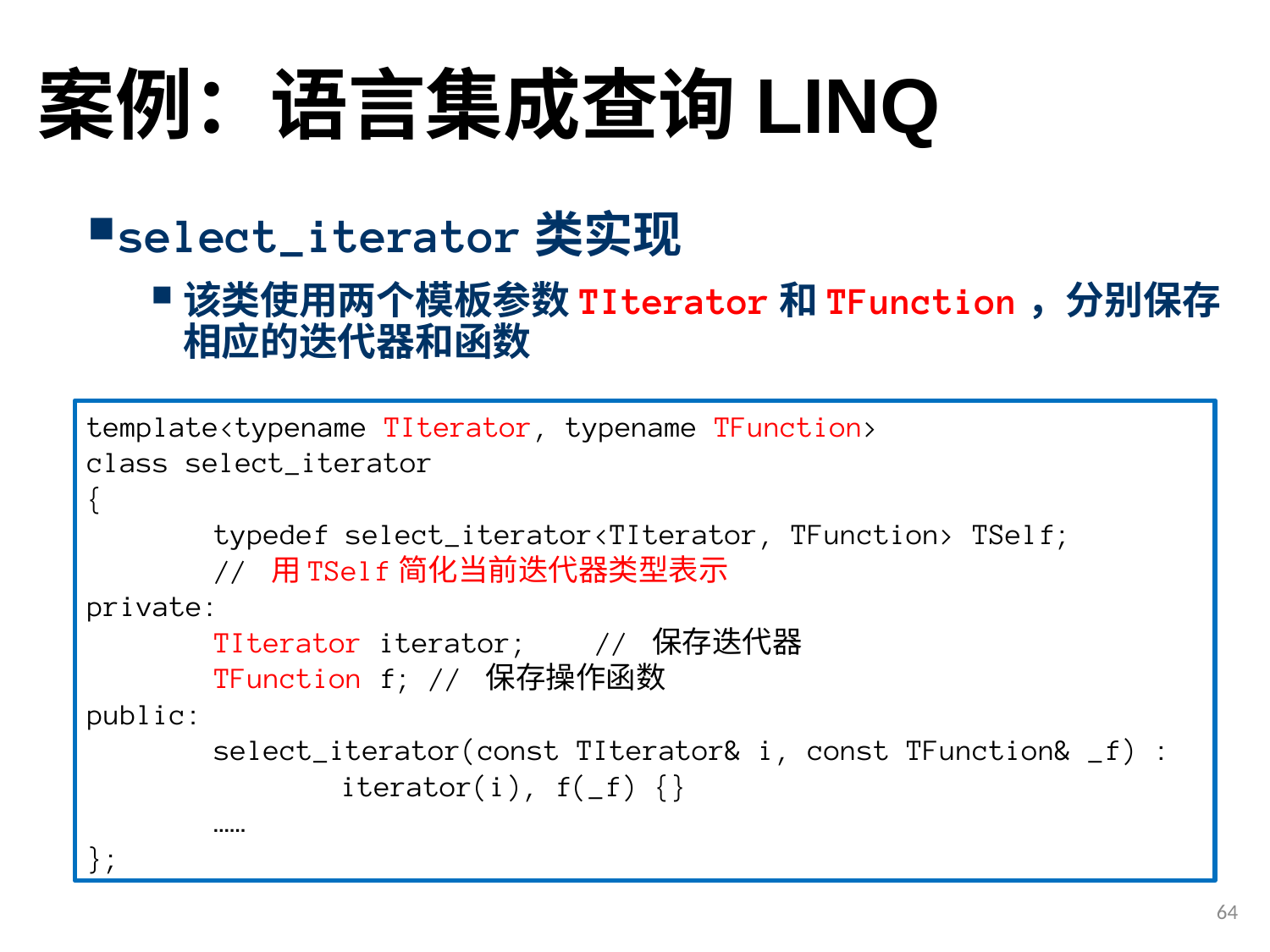

# 案例：语言集成查询LINQ
select_iterator类实现
该类使用两个模板参数TIterator和TFunction，分别保存相应的迭代器和函数

template<typename TIterator, typename TFunction>
class select_iterator
{
	typedef select_iterator<TIterator, TFunction> TSelf;
	// 用TSelf简化当前迭代器类型表示
private:
	TIterator iterator;	// 保存迭代器
	TFunction f; // 保存操作函数
public:
	select_iterator(const TIterator& i, const TFunction& _f) :
		iterator(i), f(_f) {}
	……
};
64